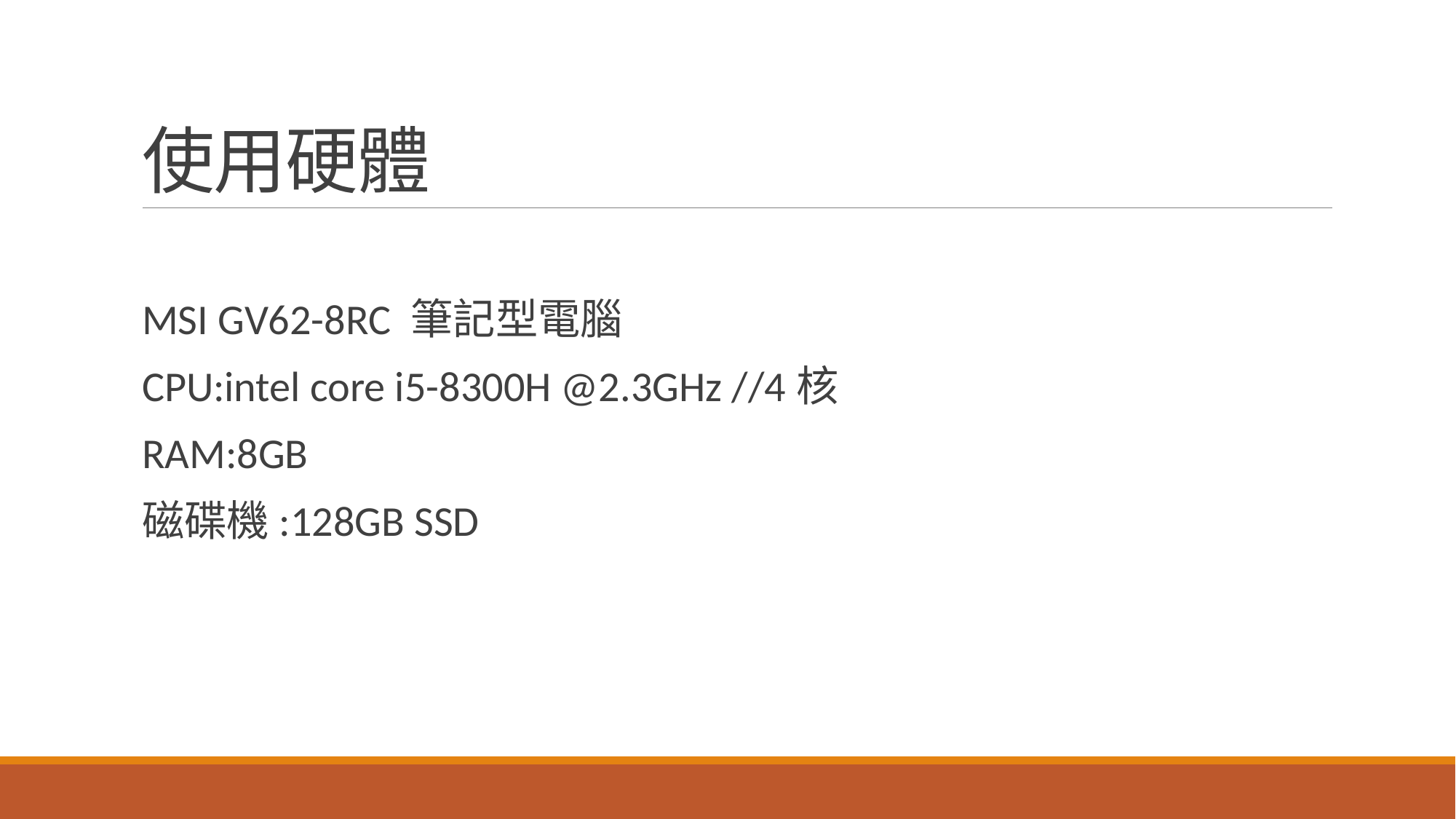

# 使用硬體

MSI GV62-8RC 筆記型電腦
CPU:intel core i5-8300H @2.3GHz //4核
RAM:8GB
磁碟機:128GB SSD